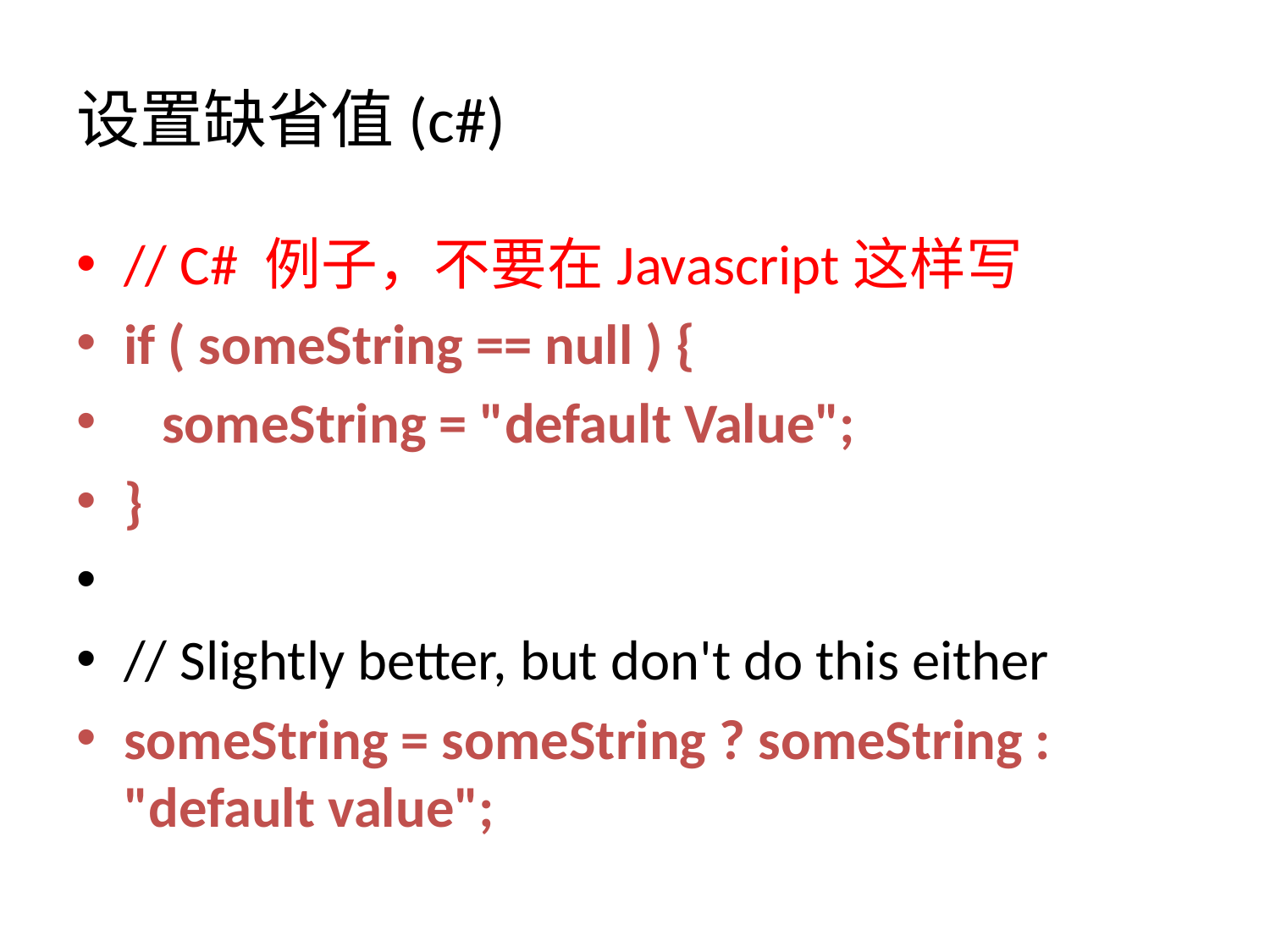

# 设置缺省值(c#)
// C# 例子，不要在Javascript这样写
if ( someString == null ) {
   someString = "default Value";
}

// Slightly better, but don't do this either
someString = someString ? someString : "default value";